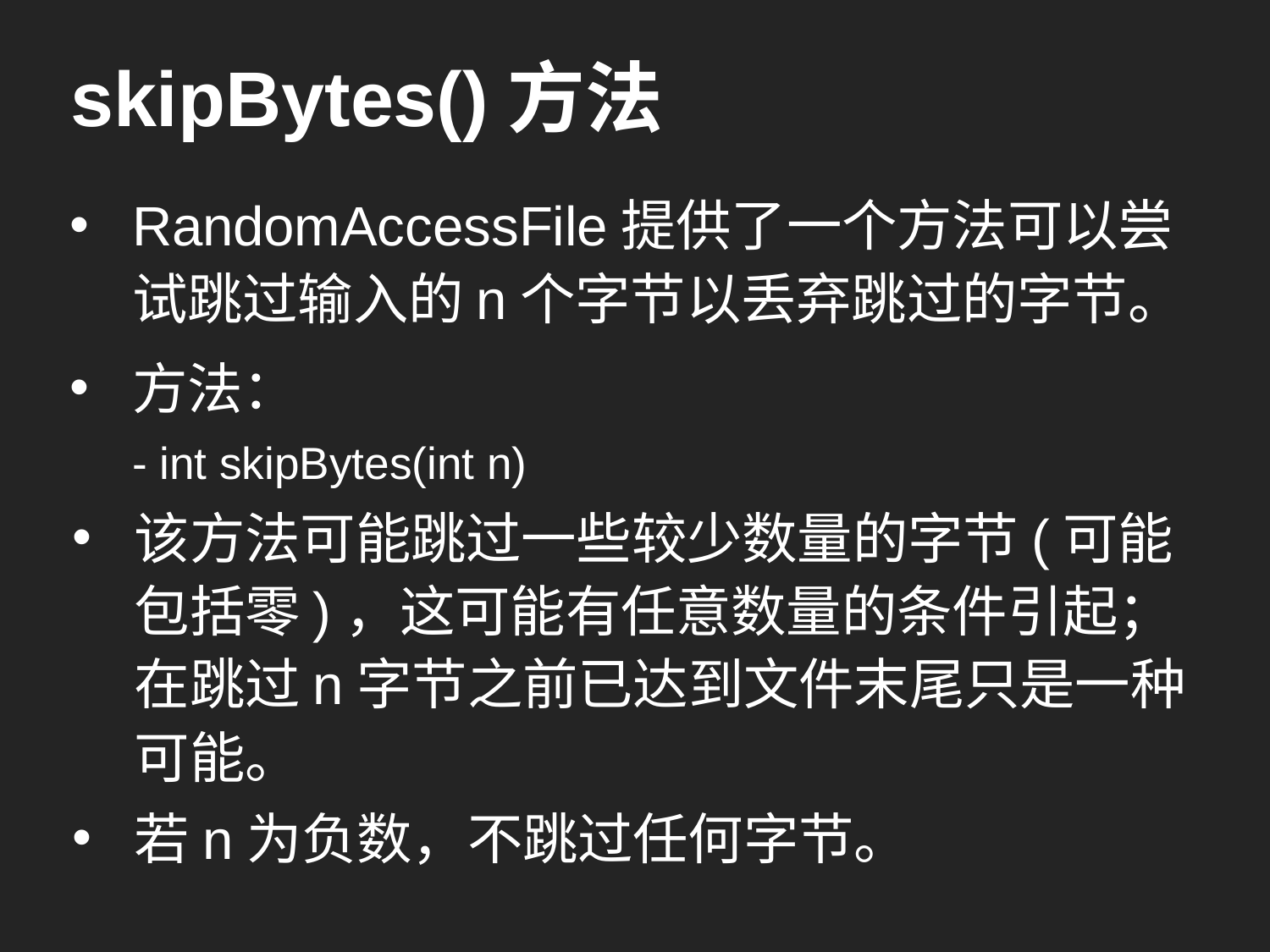

# skipBytes()方法
RandomAccessFile提供了一个方法可以尝试跳过输入的n个字节以丢弃跳过的字节。
方法：
- int skipBytes(int n)
该方法可能跳过一些较少数量的字节(可能包括零)，这可能有任意数量的条件引起；在跳过n字节之前已达到文件末尾只是一种可能。
若n为负数，不跳过任何字节。